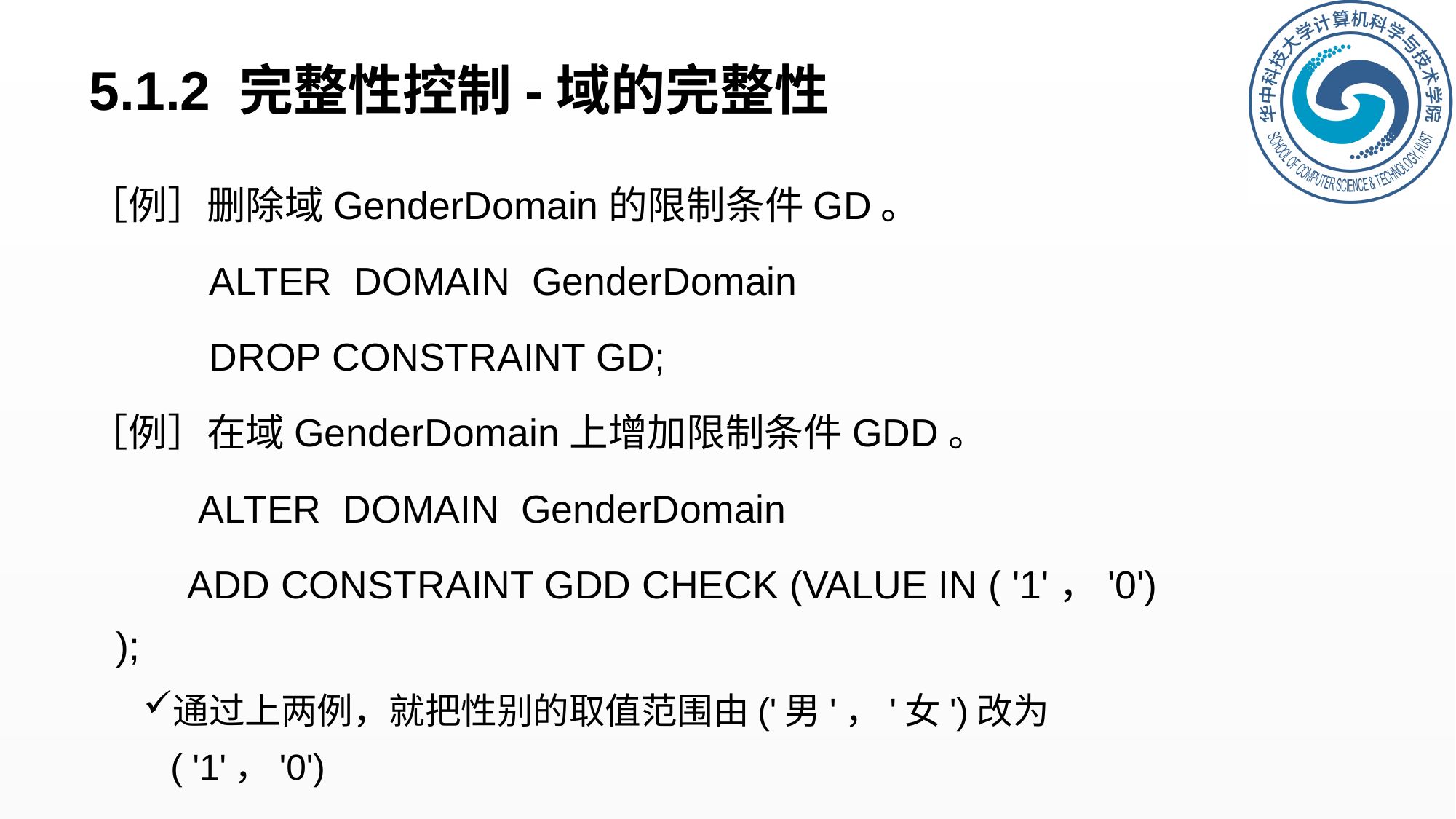

# 5.1.2 完整性控制-域的完整性
［例］删除域GenderDomain的限制条件GD。
           ALTER  DOMAIN  GenderDomain
           DROP CONSTRAINT GD;
［例］在域GenderDomain上增加限制条件GDD。
          ALTER  DOMAIN  GenderDomain
         ADD CONSTRAINT GDD CHECK (VALUE IN ( '1'，'0') );
通过上两例，就把性别的取值范围由('男'，'女')改为 ( '1'，'0')